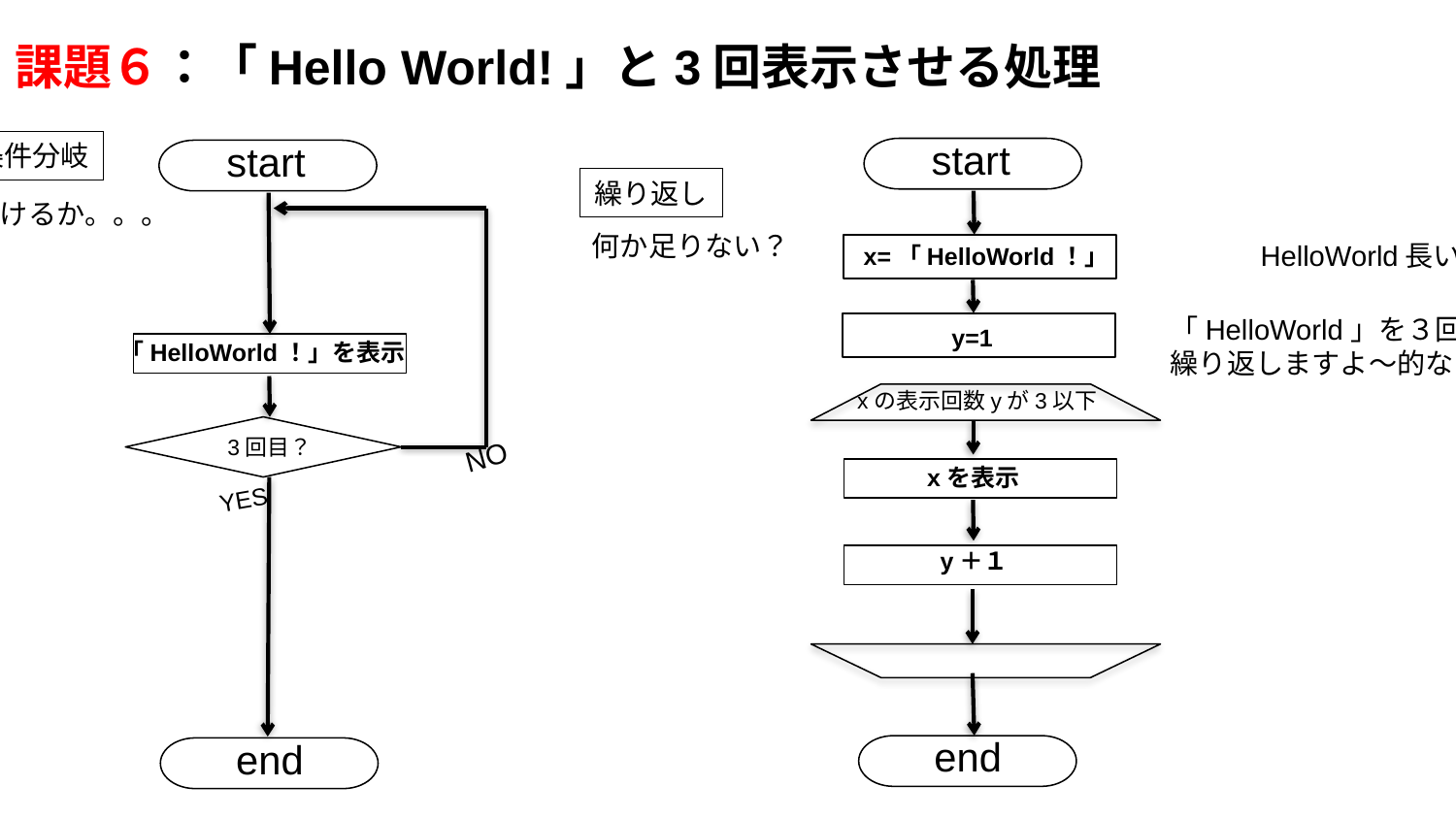

課題６：「Hello World!」と3回表示させる処理
start
start
条件分岐

繰り返し
汎用性？に欠けるか。。。
何か足りない？
HelloWorld長いからxに代入
x=「HelloWorld！」

「HelloWorld」を３回表示するまで
繰り返しますよ〜的な？

y=1
「HelloWorld！」を表示

xの表示回数yが3以下

3回目？
NO
xを表示

YES
y＋１

end
end